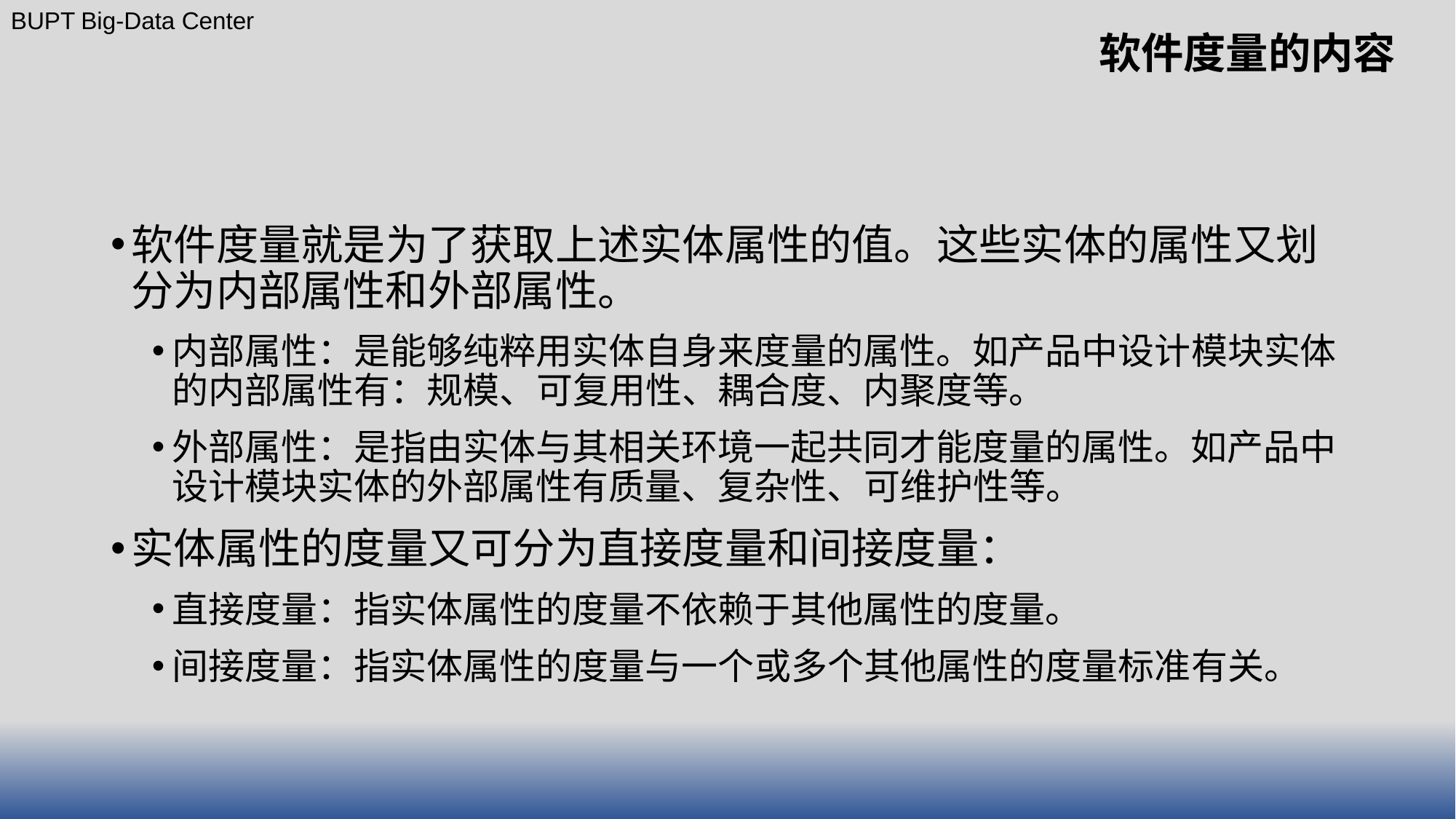

# 软件度量的内容
软件度量就是为了获取上述实体属性的值。这些实体的属性又划分为内部属性和外部属性。
内部属性：是能够纯粹用实体自身来度量的属性。如产品中设计模块实体的内部属性有：规模、可复用性、耦合度、内聚度等。
外部属性：是指由实体与其相关环境一起共同才能度量的属性。如产品中设计模块实体的外部属性有质量、复杂性、可维护性等。
实体属性的度量又可分为直接度量和间接度量：
直接度量：指实体属性的度量不依赖于其他属性的度量。
间接度量：指实体属性的度量与一个或多个其他属性的度量标准有关。